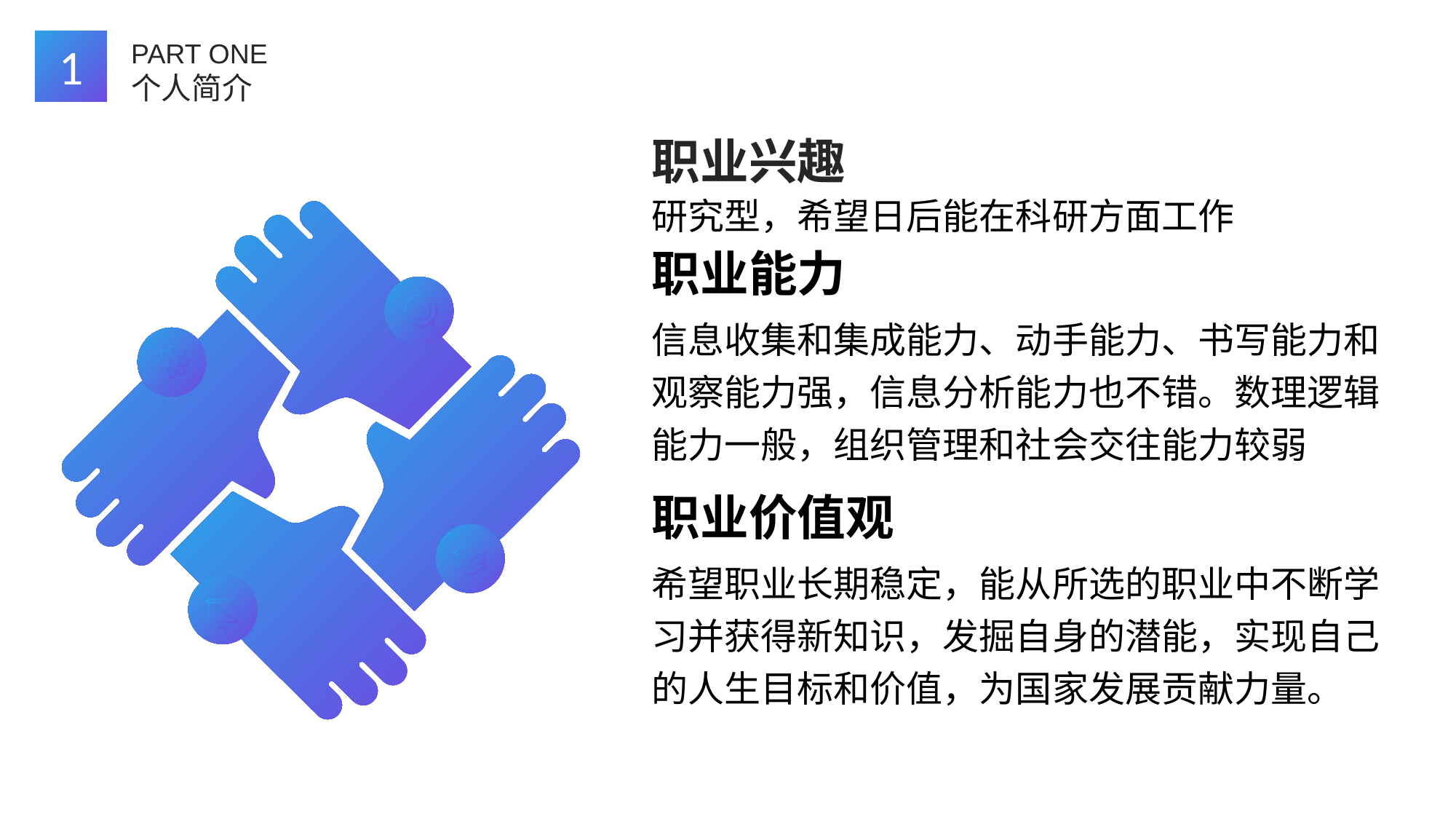

1
PART ONE
个人简介
职业兴趣
研究型，希望日后能在科研方面工作
职业能力
信息收集和集成能力、动手能力、书写能力和观察能力强，信息分析能力也不错。数理逻辑能力一般，组织管理和社会交往能力较弱
职业价值观
希望职业长期稳定，能从所选的职业中不断学习并获得新知识，发掘自身的潜能，实现自己的人生目标和价值，为国家发展贡献力量。